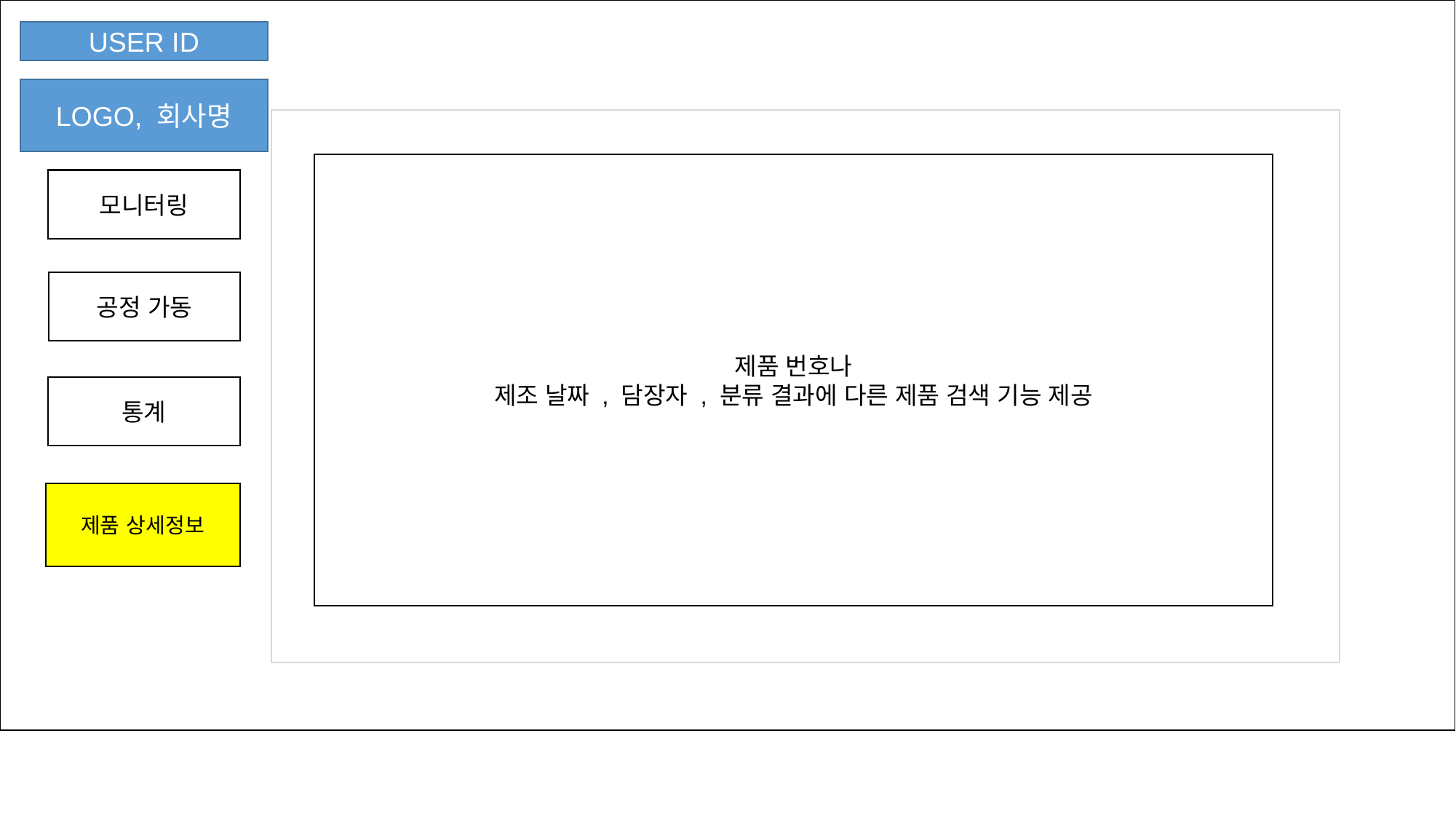

USER ID
LOGO, 회사명

제품 번호나
제조 날짜 , 담장자 , 분류 결과에 다른 제품 검색 기능 제공
모니터링
공정 가동
통계
제품 상세정보